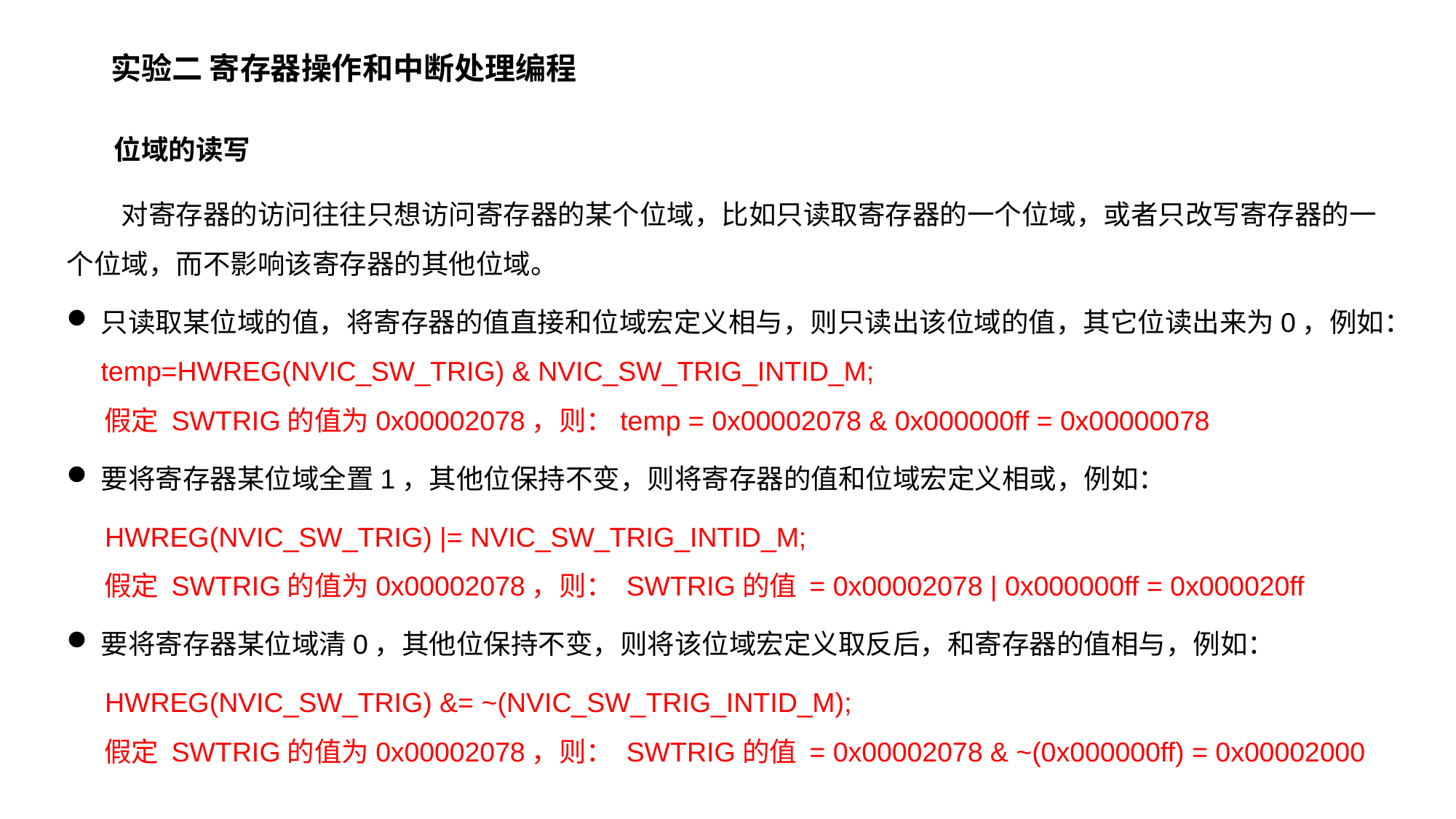

# 实验二 寄存器操作和中断处理编程
位域的读写

对寄存器的访问往往只想访问寄存器的某个位域，比如只读取寄存器的一个位域，或者只改写寄存器的一个位域，而不影响该寄存器的其他位域。
只读取某位域的值，将寄存器的值直接和位域宏定义相与，则只读出该位域的值，其它位读出来为0，例如：temp=HWREG(NVIC_SW_TRIG) & NVIC_SW_TRIG_INTID_M;
     假定 SWTRIG的值为0x00002078，则：temp = 0x00002078 & 0x000000ff = 0x00000078
要将寄存器某位域全置1，其他位保持不变，则将寄存器的值和位域宏定义相或，例如：
     HWREG(NVIC_SW_TRIG) |= NVIC_SW_TRIG_INTID_M;
     假定 SWTRIG的值为0x00002078，则： SWTRIG的值 = 0x00002078 | 0x000000ff = 0x000020ff
要将寄存器某位域清0，其他位保持不变，则将该位域宏定义取反后，和寄存器的值相与，例如：
     HWREG(NVIC_SW_TRIG) &= ~(NVIC_SW_TRIG_INTID_M);
     假定 SWTRIG的值为0x00002078，则： SWTRIG的值 = 0x00002078 & ~(0x000000ff) = 0x00002000